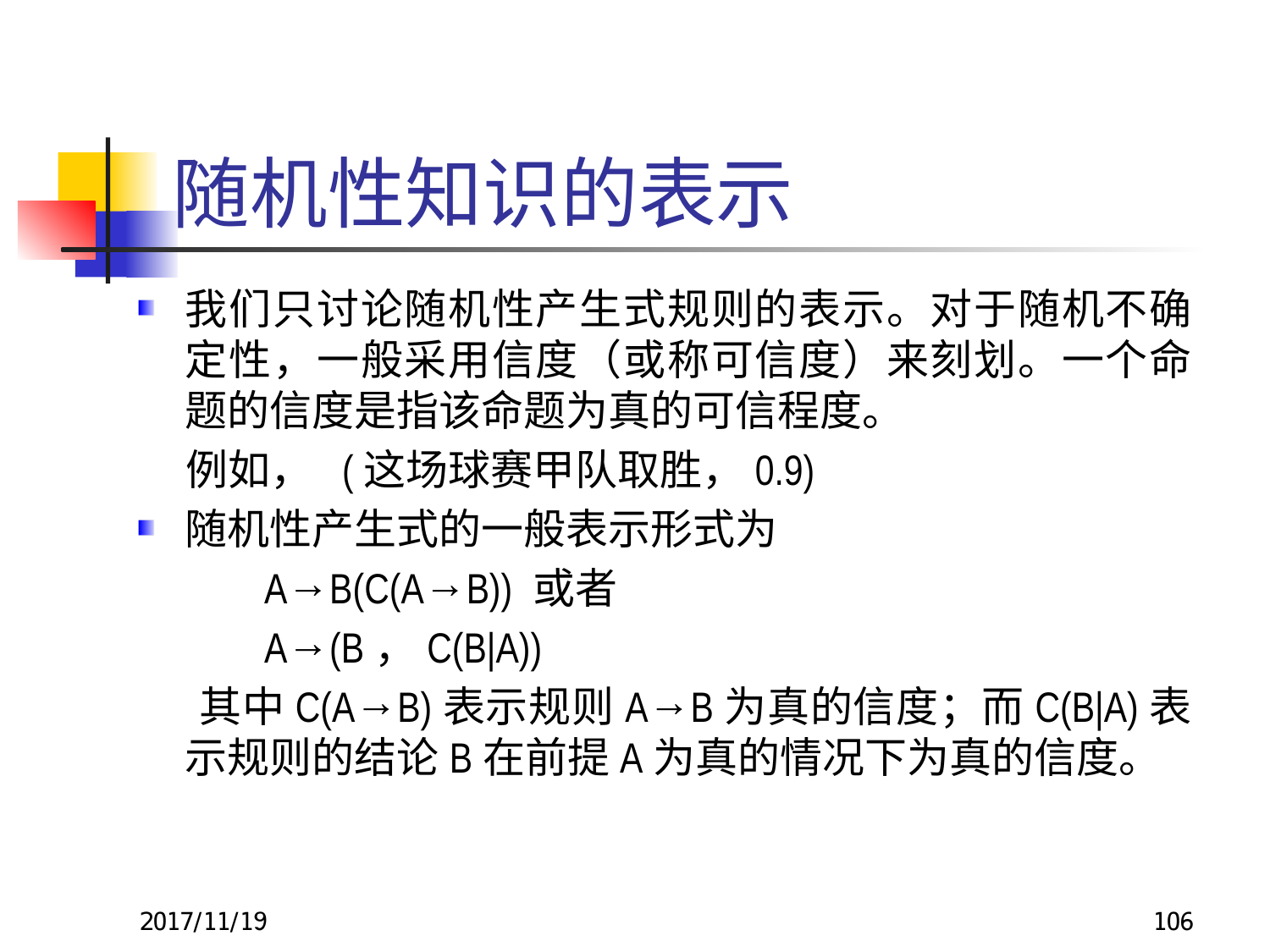

# 随机性知识的表示
我们只讨论随机性产生式规则的表示。对于随机不确定性，一般采用信度（或称可信度）来刻划。一个命题的信度是指该命题为真的可信程度。
    例如，  (这场球赛甲队取胜，0.9)
随机性产生式的一般表示形式为
             A→B(C(A→B)) 或者
             A→(B，C(B|A))
     其中C(A→B)表示规则A→B为真的信度；而C(B|A)表示规则的结论B在前提A为真的情况下为真的信度。
2017/11/19
106